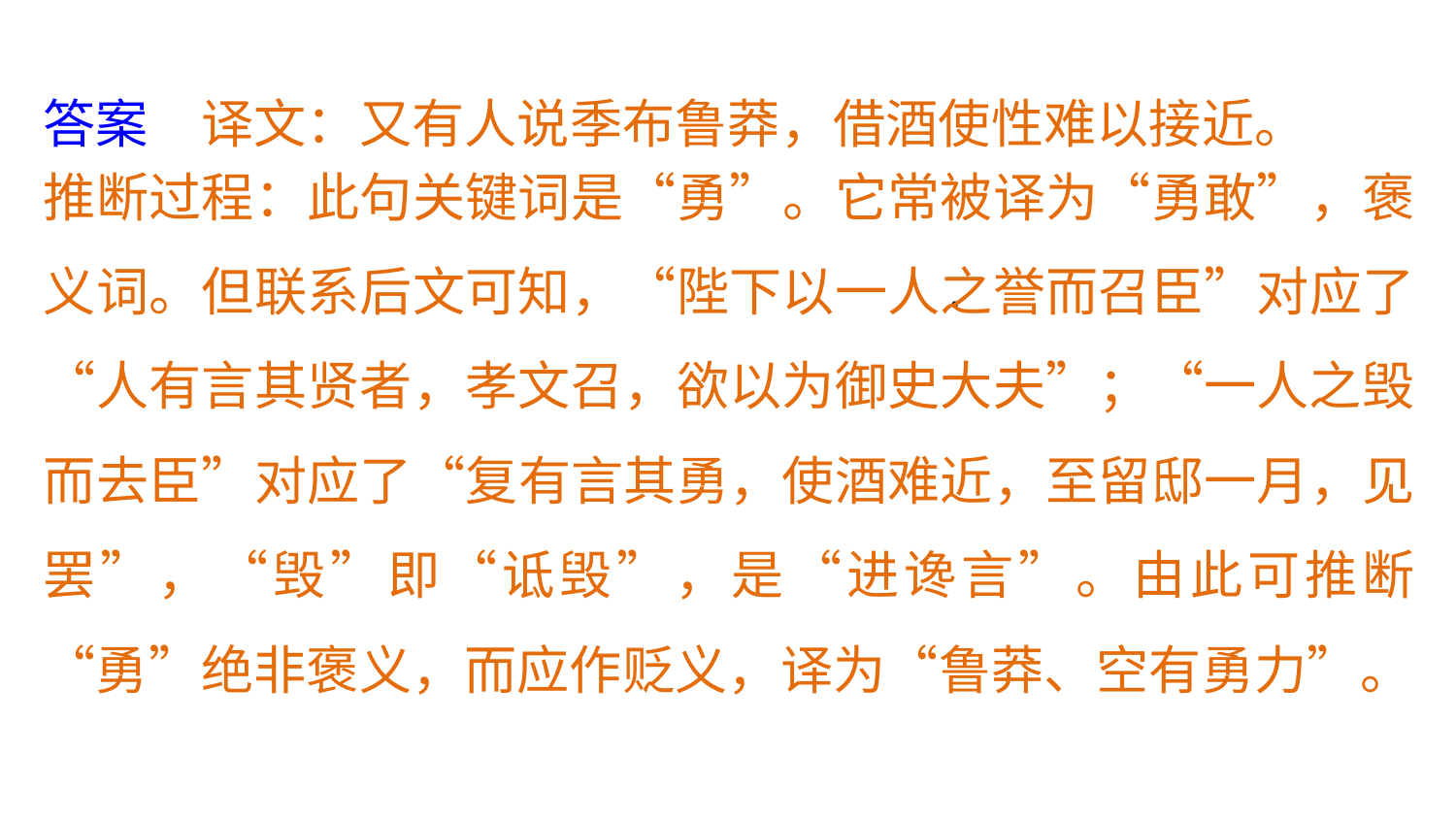

答案　译文：又有人说季布鲁莽，借酒使性难以接近。

推断过程：此句关键词是“勇”。它常被译为“勇敢”，褒义词。但联系后文可知，“陛下以一人之誉而召臣”对应了“人有言其贤者，孝文召，欲以为御史大夫”；“一人之毁而去臣”对应了“复有言其勇，使酒难近，至留邸一月，见罢”，“毁”即“诋毁”，是“进谗言”。由此可推断“勇”绝非褒义，而应作贬义，译为“鲁莽、空有勇力”。
.